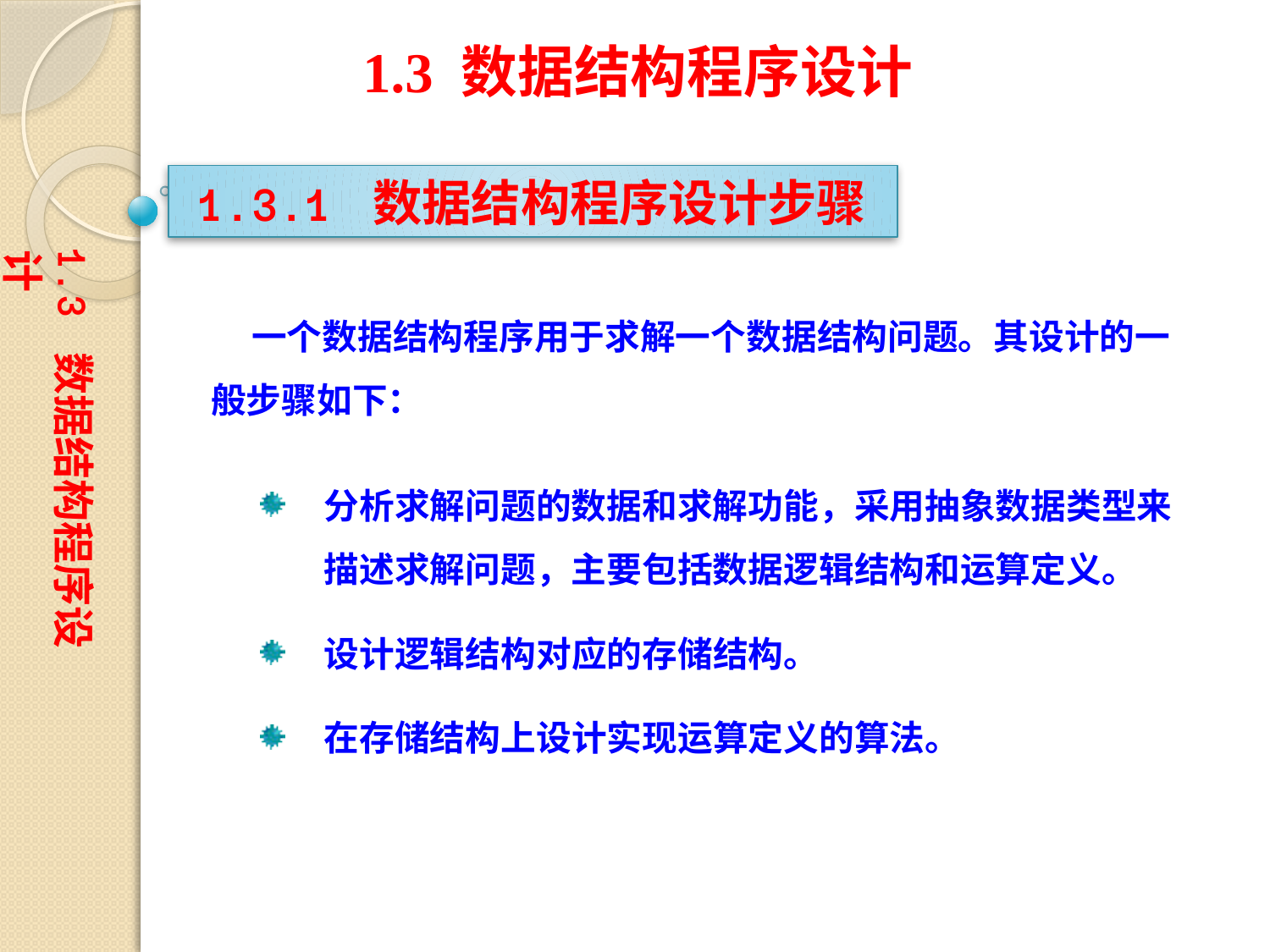

1.3 数据结构程序设计
1.3.1 数据结构程序设计步骤
1.3 数据结构程序设计
    一个数据结构程序用于求解一个数据结构问题。其设计的一般步骤如下：
分析求解问题的数据和求解功能，采用抽象数据类型来描述求解问题，主要包括数据逻辑结构和运算定义。
设计逻辑结构对应的存储结构。
在存储结构上设计实现运算定义的算法。